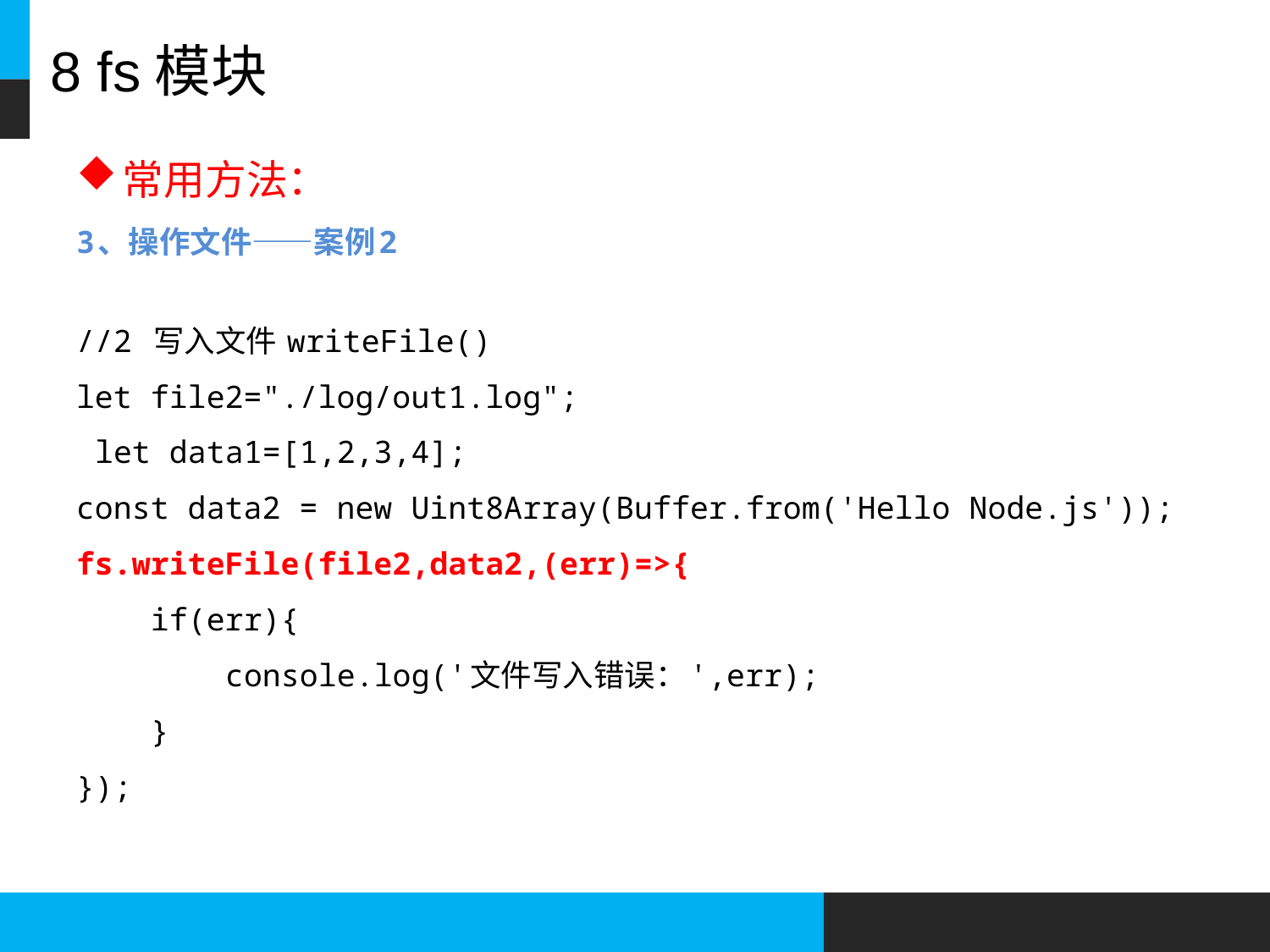

# 8 fs模块
常用方法：
3、操作文件——案例2

//2 写入文件 writeFile()
let file2="./log/out1.log";
 let data1=[1,2,3,4];
const data2 = new Uint8Array(Buffer.from('Hello Node.js'));
fs.writeFile(file2,data2,(err)=>{
    if(err){
        console.log('文件写入错误：',err);
    }
});